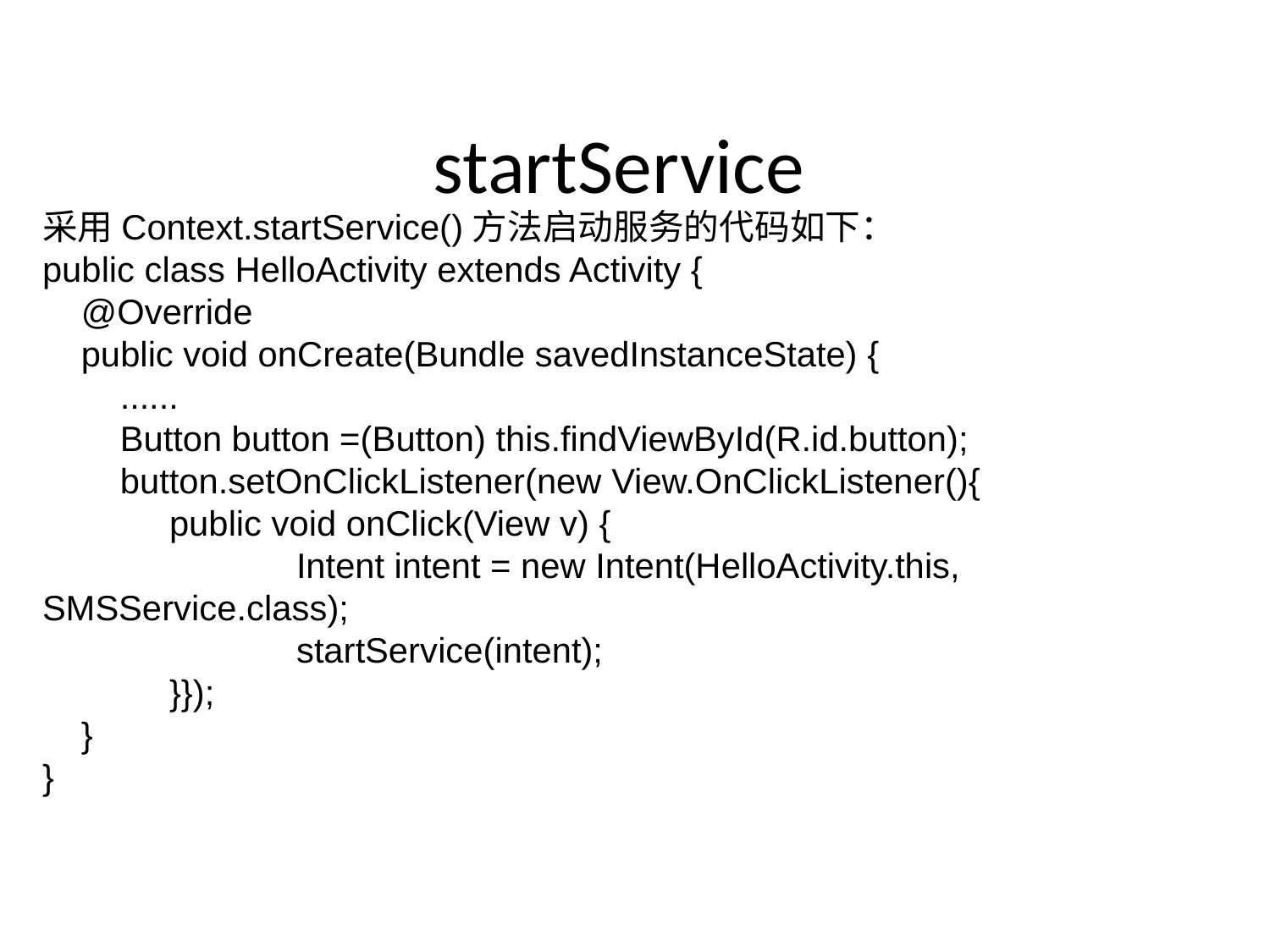

# startService
采用Context.startService()方法启动服务的代码如下：
public class HelloActivity extends Activity {
    @Override
    public void onCreate(Bundle savedInstanceState) {
        ......
        Button button =(Button) this.findViewById(R.id.button);
        button.setOnClickListener(new View.OnClickListener(){
	public void onClick(View v) {
		Intent intent = new Intent(HelloActivity.this, SMSService.class);
		startService(intent);
	}});
    }
}